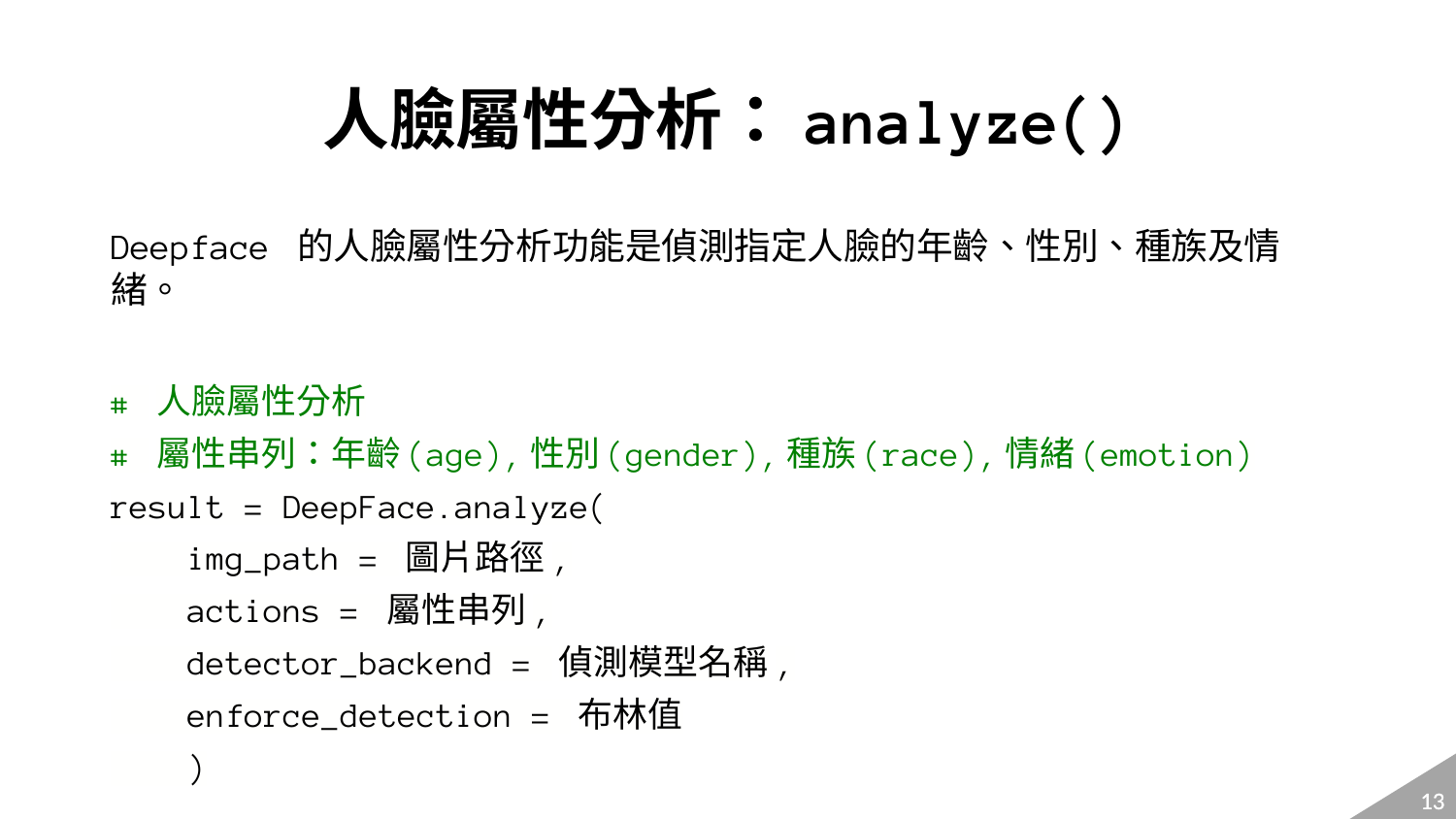

# 人臉屬性分析：analyze()
Deepface 的人臉屬性分析功能是偵測指定人臉的年齡、性別、種族及情緒。

# 人臉屬性分析
# 屬性串列：年齡(age),性別(gender),種族(race),情緒(emotion)
result = DeepFace.analyze(
    img_path = 圖片路徑,
    actions = 屬性串列,
    detector_backend = 偵測模型名稱,
    enforce_detection = 布林值
    )

13
13